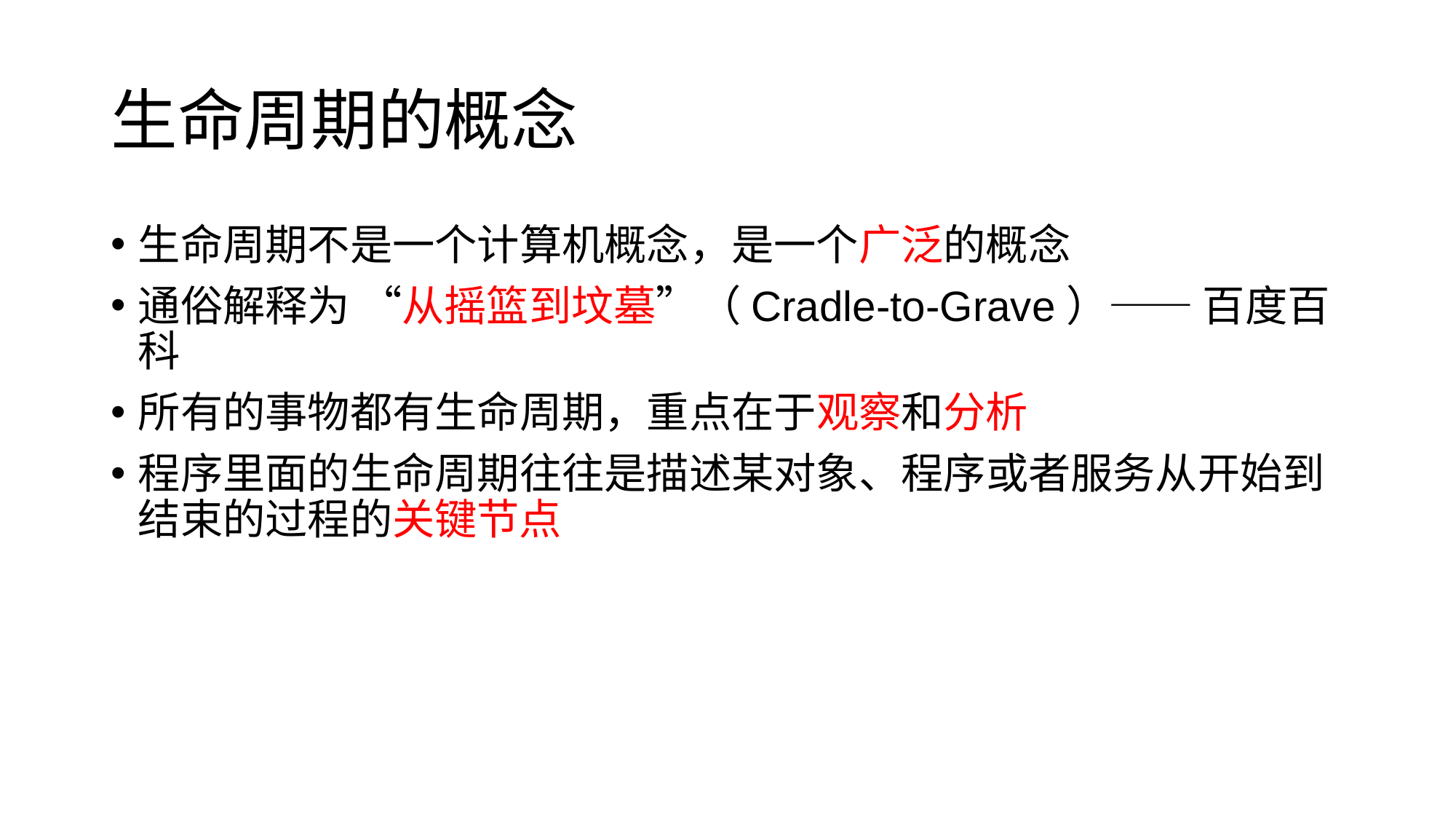

# 生命周期的概念
生命周期不是一个计算机概念，是一个广泛的概念
通俗解释为 “从摇篮到坟墓”（Cradle-to-Grave）—— 百度百科
所有的事物都有生命周期，重点在于观察和分析
程序里面的生命周期往往是描述某对象、程序或者服务从开始到结束的过程的关键节点